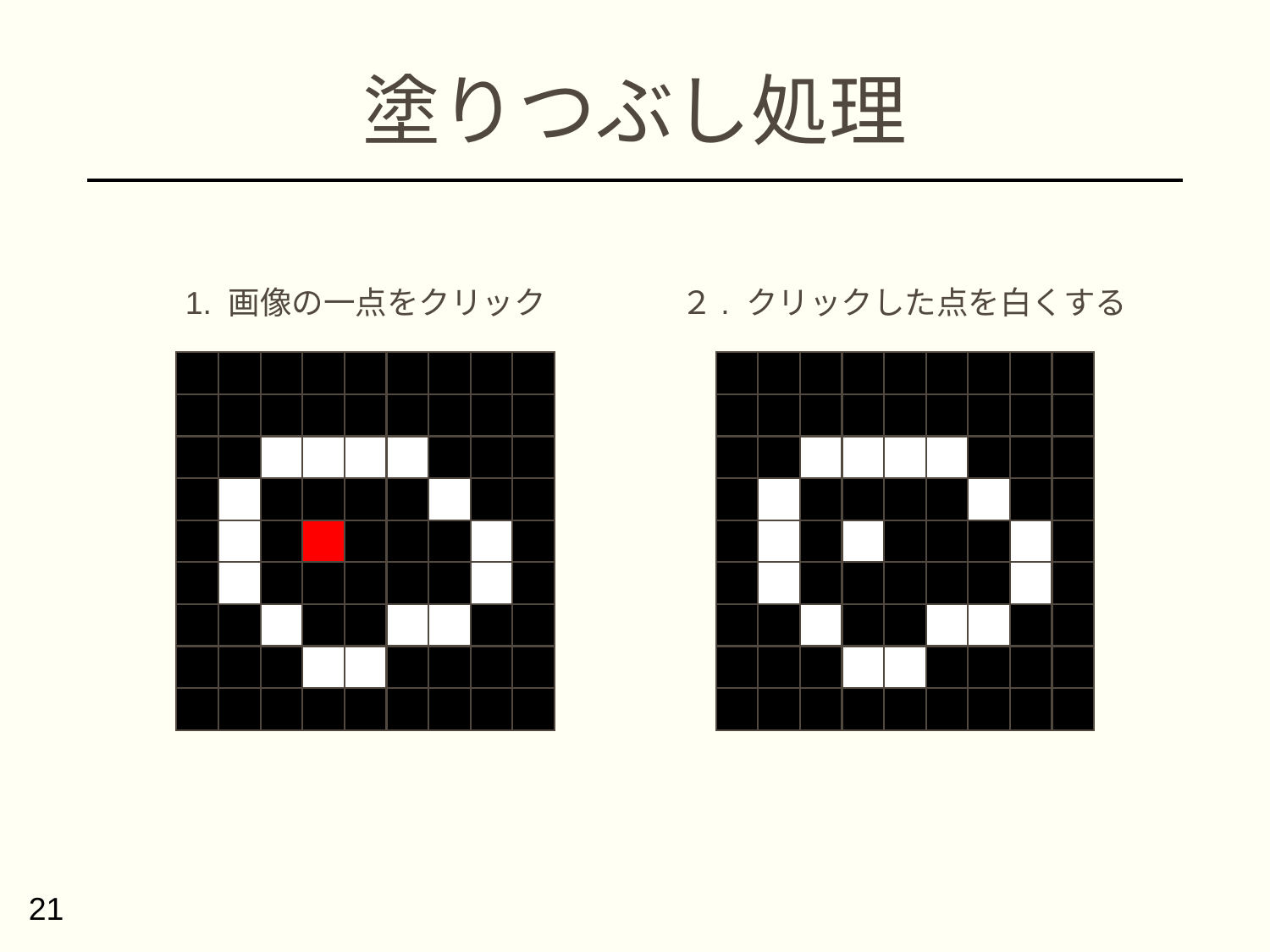

# 塗りつぶし処理
1. 画像の一点をクリック
２. クリックした点を白くする

21